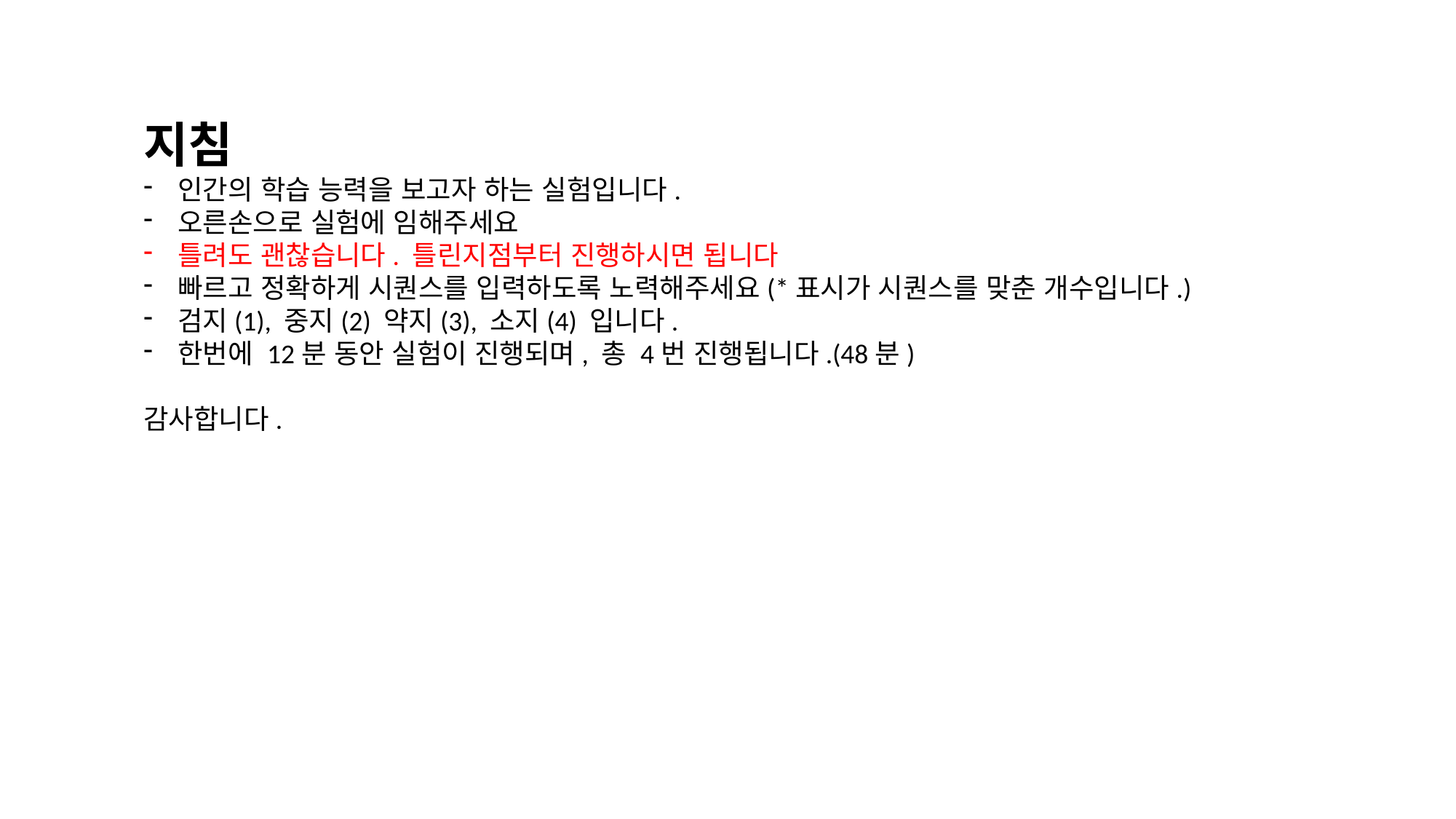

지침
인간의 학습 능력을 보고자 하는 실험입니다.
오른손으로 실험에 임해주세요
틀려도 괜찮습니다. 틀린지점부터 진행하시면 됩니다
빠르고 정확하게 시퀀스를 입력하도록 노력해주세요(*표시가 시퀀스를 맞춘 개수입니다.)
검지(1), 중지(2) 약지(3), 소지(4) 입니다.
한번에 12분 동안 실험이 진행되며, 총 4번 진행됩니다.(48분)

감사합니다.